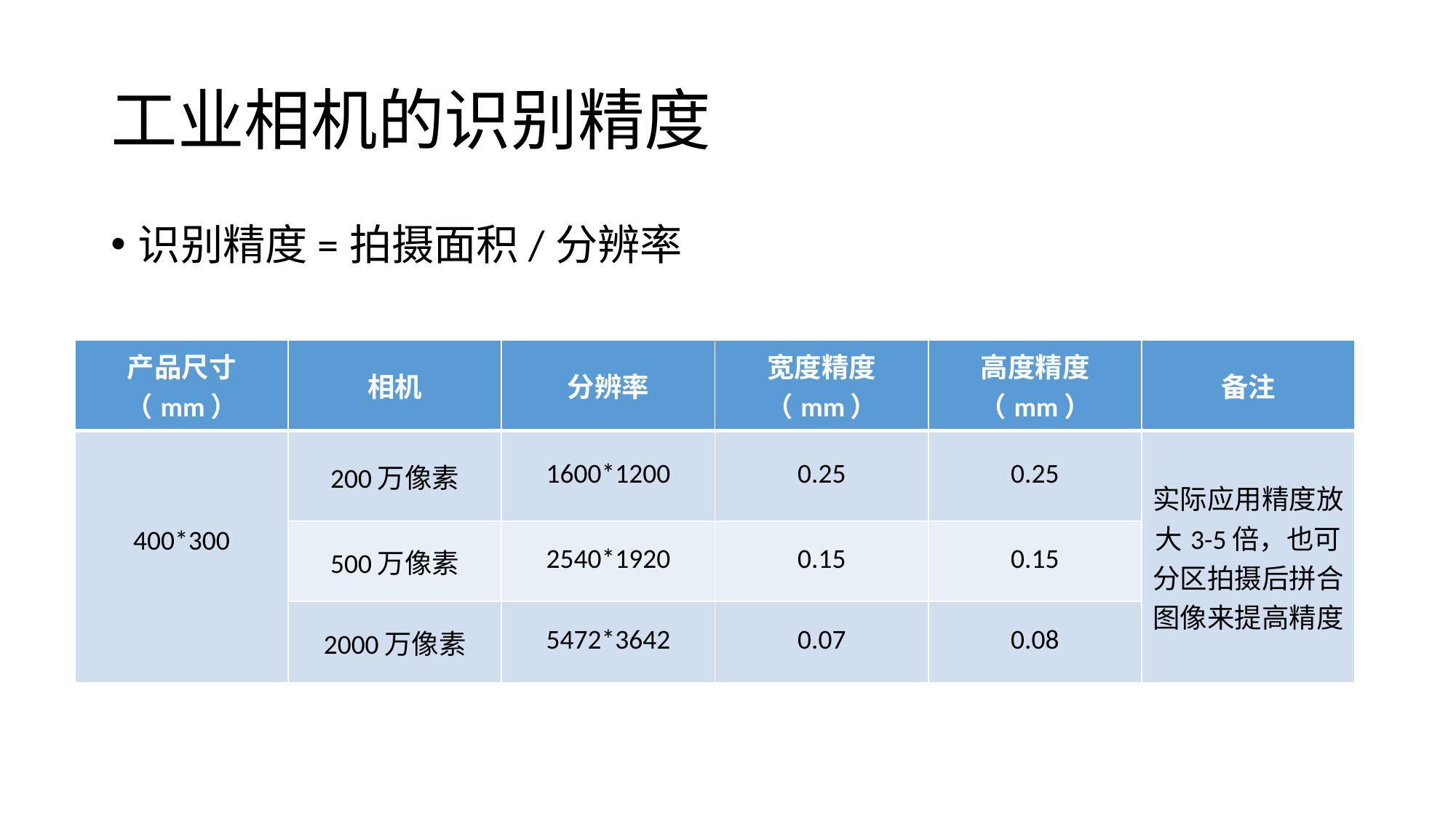

# 工业相机的识别精度
识别精度=拍摄面积/分辨率
| 产品尺寸（mm） | 相机 | 分辨率 | 宽度精度（mm） | 高度精度（mm） | 备注 |
| --- | --- | --- | --- | --- | --- |
| 400\*300 | 200万像素 | 1600\*1200 | 0.25 | 0.25 | 实际应用精度放大3-5倍，也可分区拍摄后拼合图像来提高精度 |
|  | 500万像素 | 2540\*1920 | 0.15 | 0.15 |  |
|  | 2000万像素 | 5472\*3642 | 0.07 | 0.08 |  |